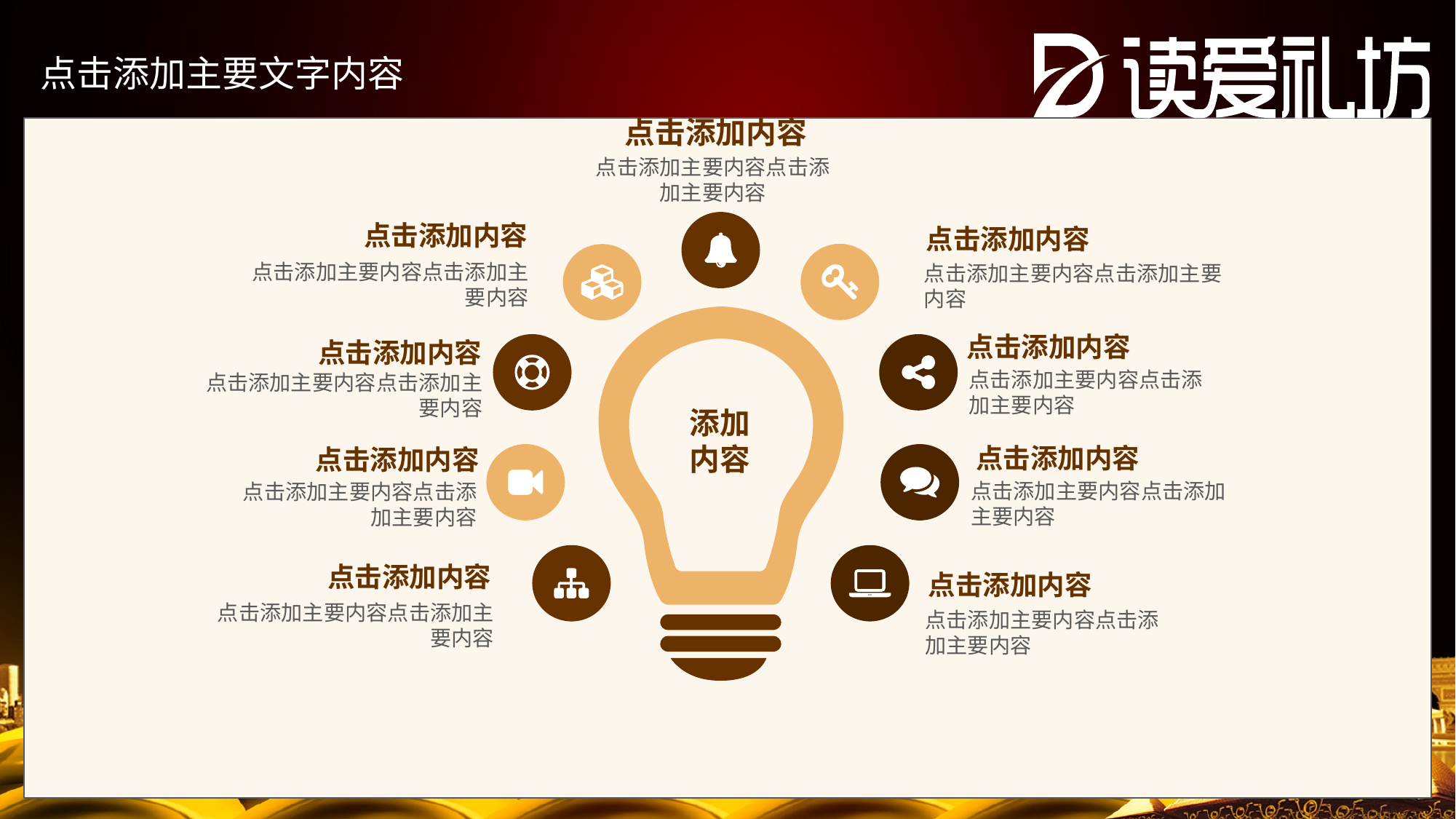

点击添加内容
点击添加主要内容点击添加主要内容

点击添加内容
点击添加主要内容点击添加主要内容
点击添加内容
点击添加主要内容点击添加主要内容

添加
内容
点击添加内容
点击添加主要内容点击添加主要内容

点击添加内容
点击添加主要内容点击添加主要内容
点击添加内容
点击添加主要内容点击添加主要内容
点击添加内容
点击添加主要内容点击添加主要内容

点击添加内容
点击添加主要内容点击添加主要内容
点击添加内容
点击添加主要内容点击添加主要内容